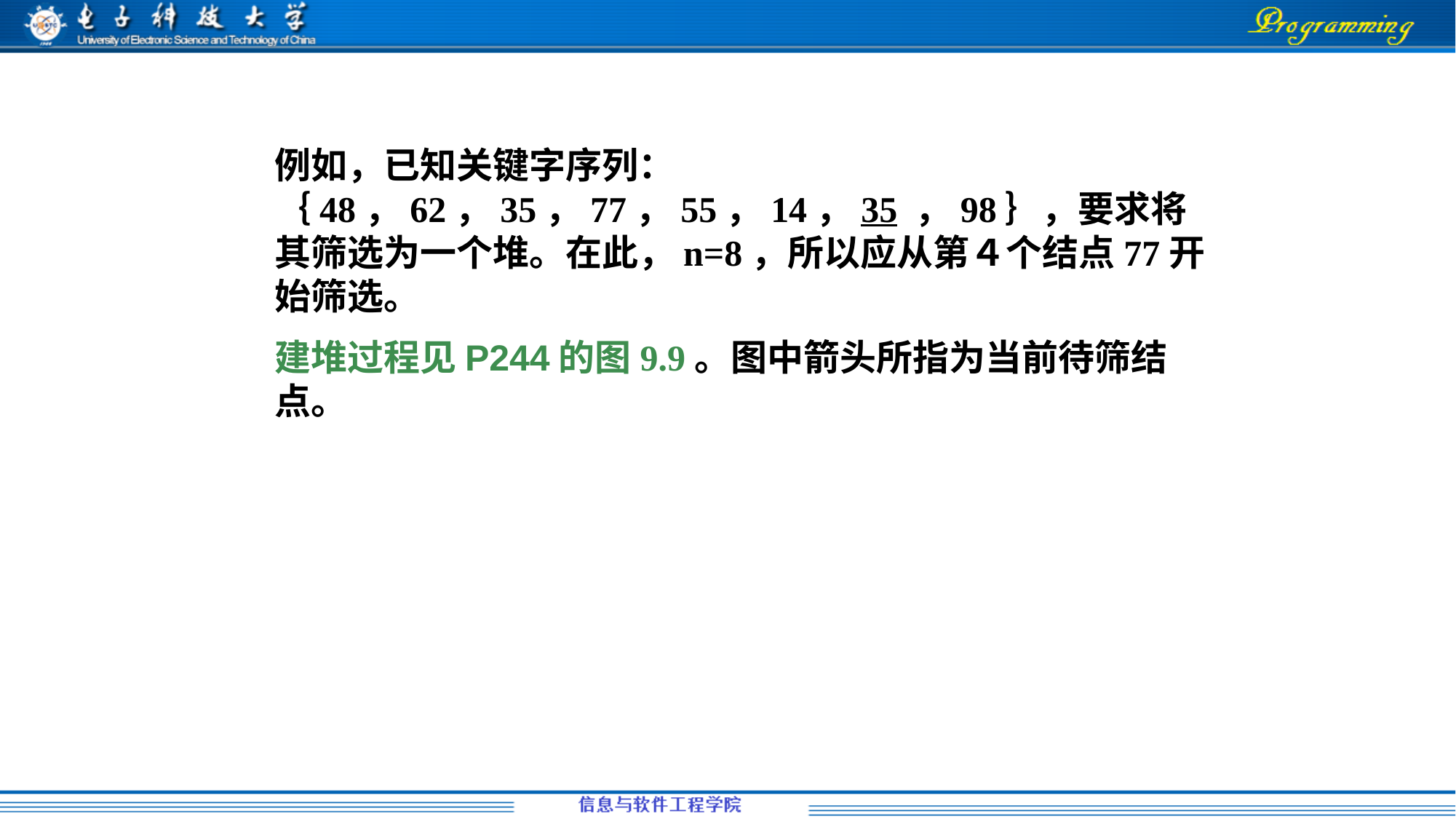

例如，已知关键字序列：｛48，62，35，77，55，14，35 ，98｝，要求将其筛选为一个堆。在此，n=8，所以应从第４个结点77开始筛选。
建堆过程见P244的图9.9。图中箭头所指为当前待筛结点。